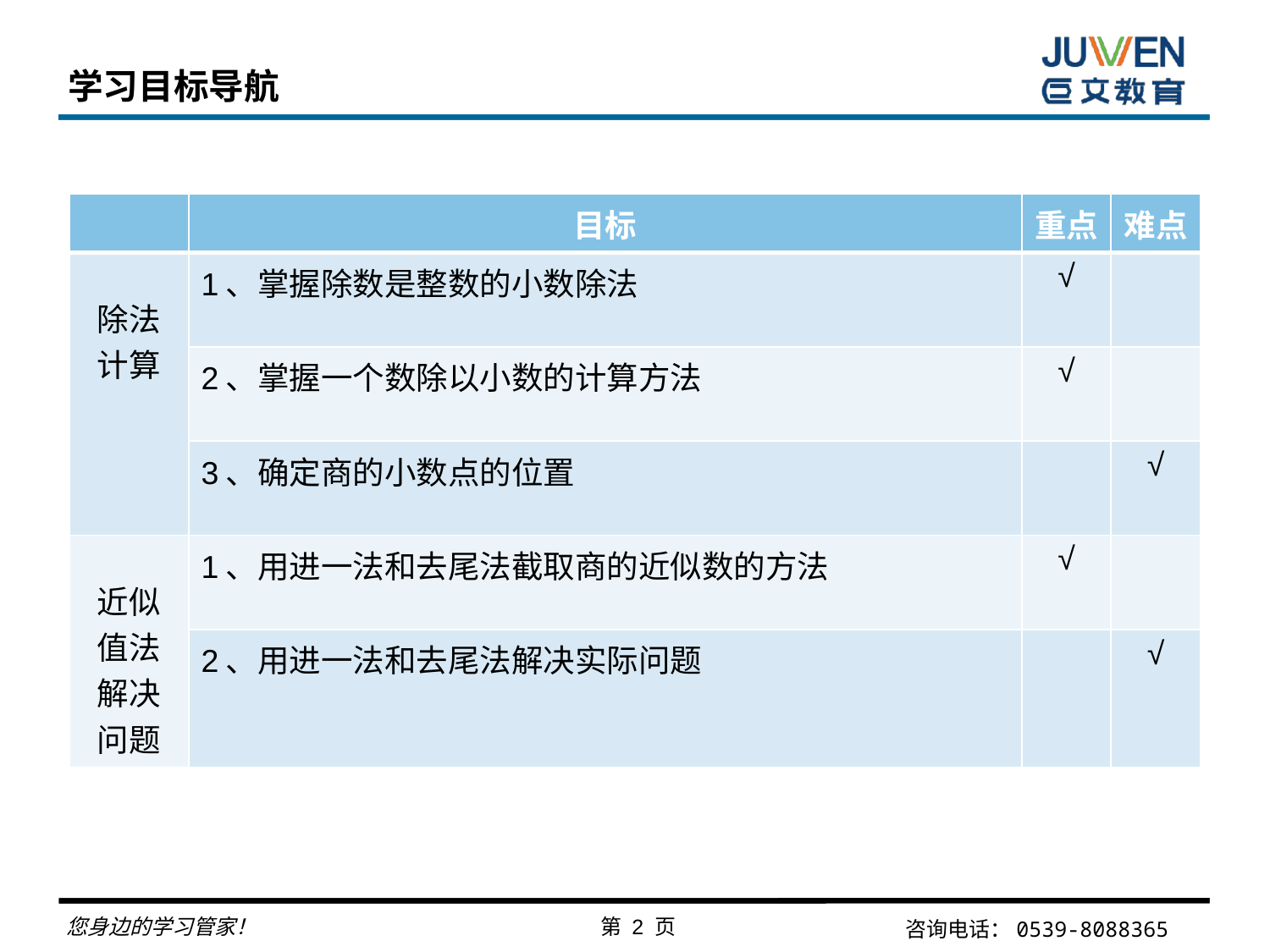

# 学习目标导航
|  | 目标 | 重点 | 难点 |
| --- | --- | --- | --- |
| 除法计算 | 1、掌握除数是整数的小数除法 | √ |  |
|  | 2、掌握一个数除以小数的计算方法 | √ |  |
|  | 3、确定商的小数点的位置 |  | √ |
| 近似值法解决问题 | 1、用进一法和去尾法截取商的近似数的方法 | √ |  |
|  | 2、用进一法和去尾法解决实际问题 |  | √ |